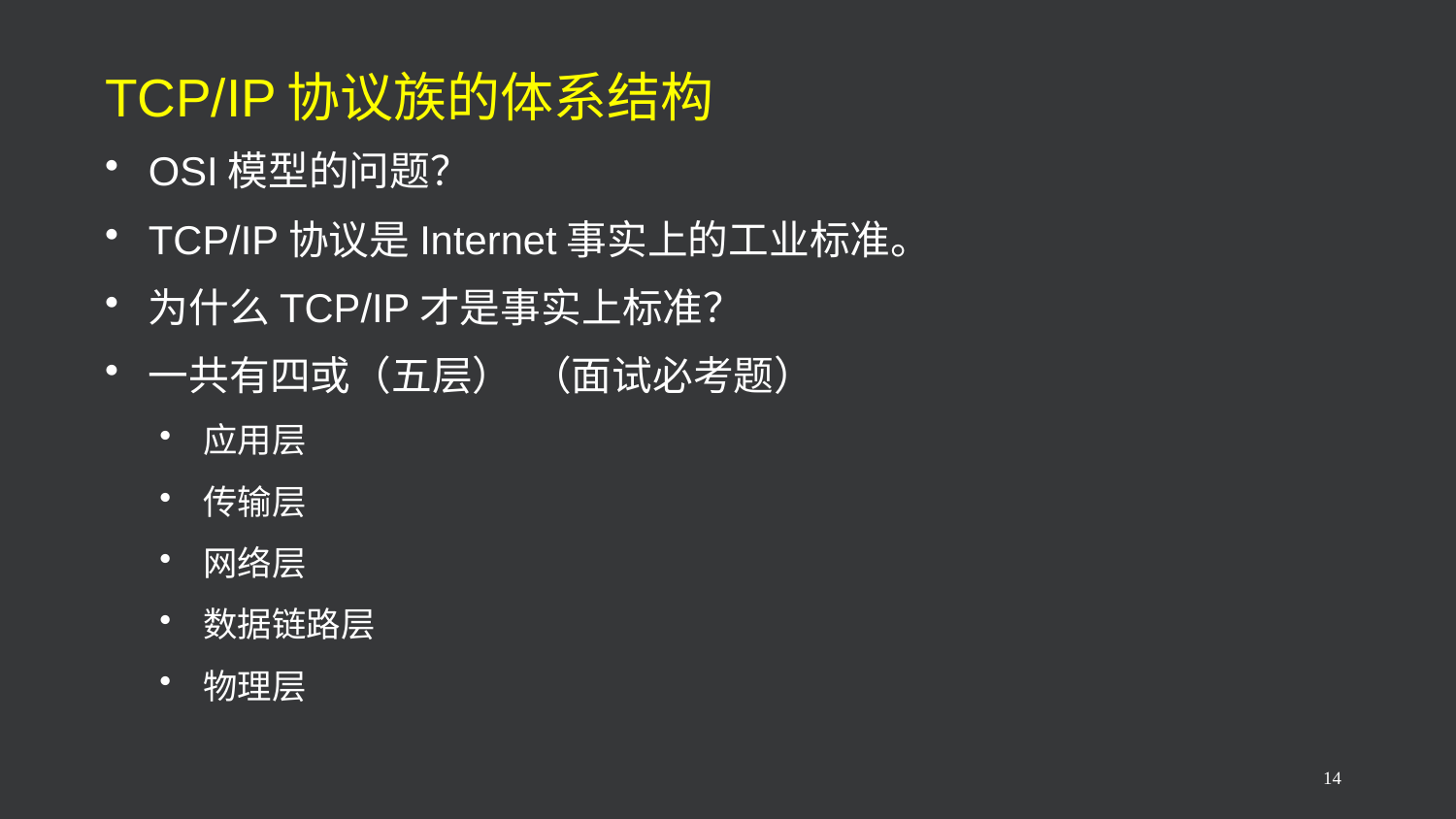

# TCP/IP协议族的体系结构
OSI模型的问题？
TCP/IP协议是Internet事实上的工业标准。
为什么TCP/IP才是事实上标准？
一共有四或（五层）  （面试必考题）
应用层
传输层
网络层
数据链路层
物理层
14